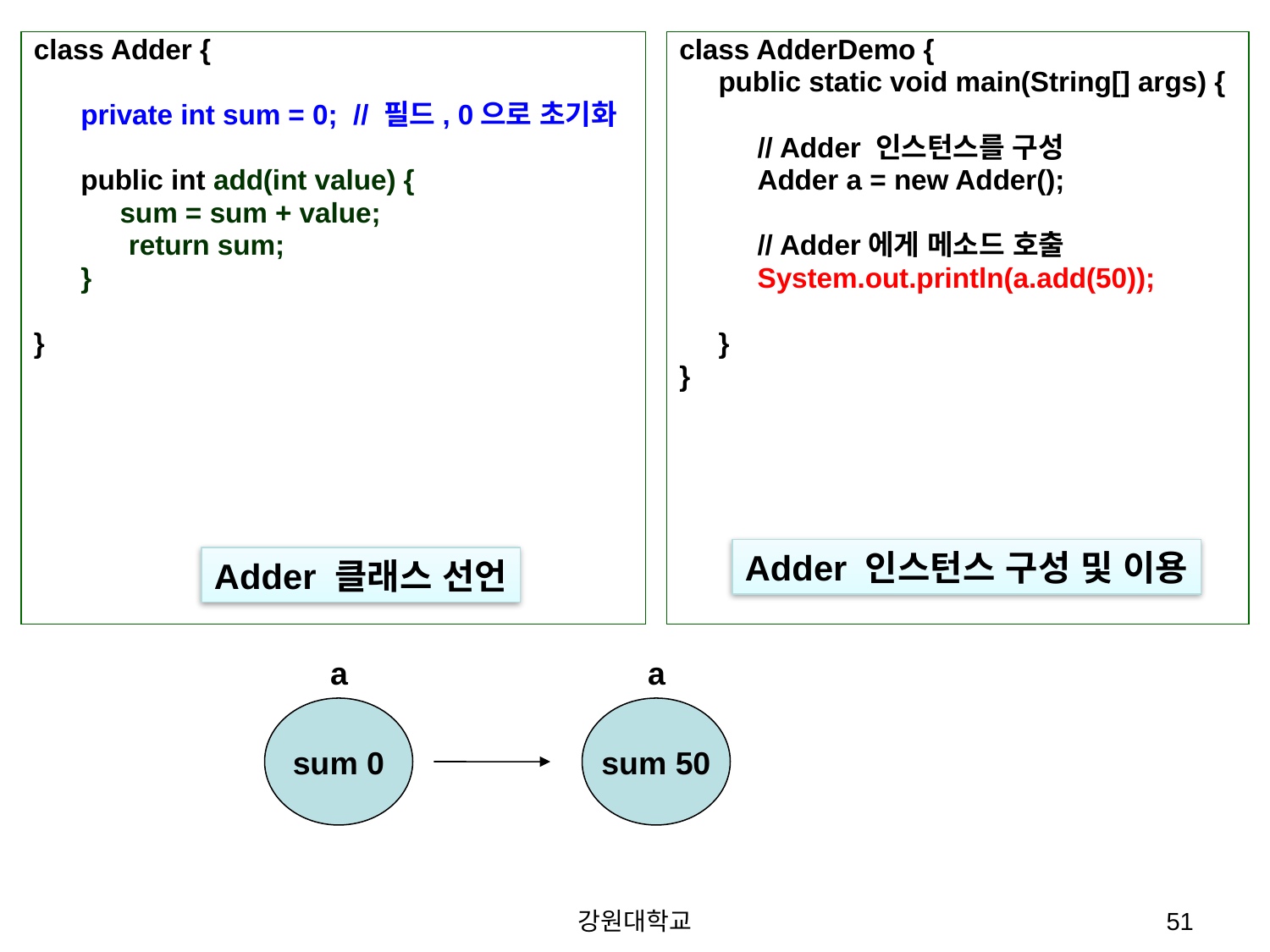

class Adder {

      private int sum = 0;  // 필드, 0으로 초기화

      public int add(int value) {
           sum = sum + value;
	      return sum;
      }

}
class AdderDemo {
     public static void main(String[] args) {

          // Adder 인스턴스를 구성
          Adder a = new Adder();

          // Adder에게 메소드 호출
          System.out.println(a.add(50));

     }
}
Adder 인스턴스 구성 및 이용
Adder 클래스 선언
a
a
sum 0
sum 50

강원대학교
51